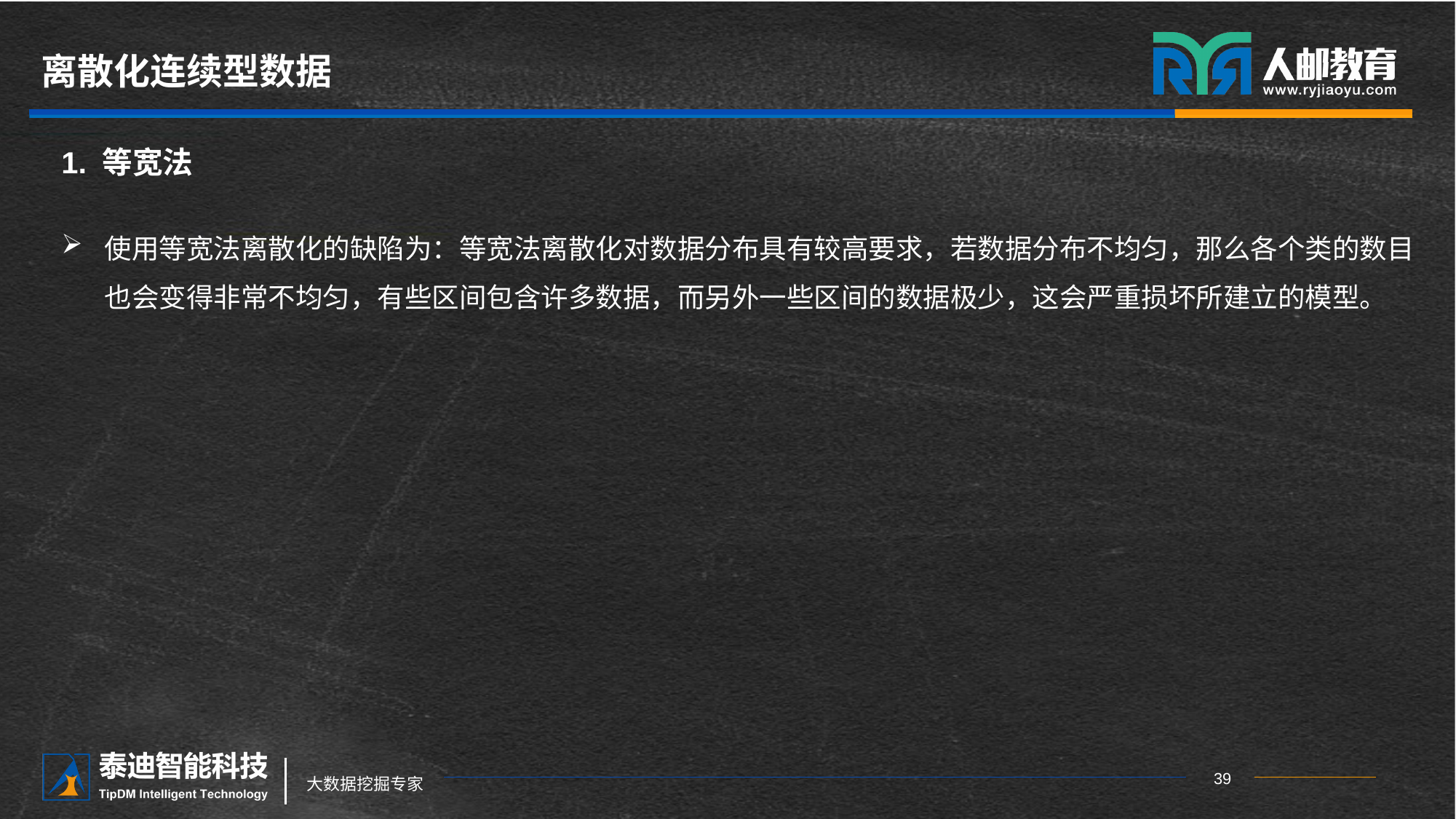

# 离散化连续型数据
1. 等宽法
使用等宽法离散化的缺陷为：等宽法离散化对数据分布具有较高要求，若数据分布不均匀，那么各个类的数目也会变得非常不均匀，有些区间包含许多数据，而另外一些区间的数据极少，这会严重损坏所建立的模型。